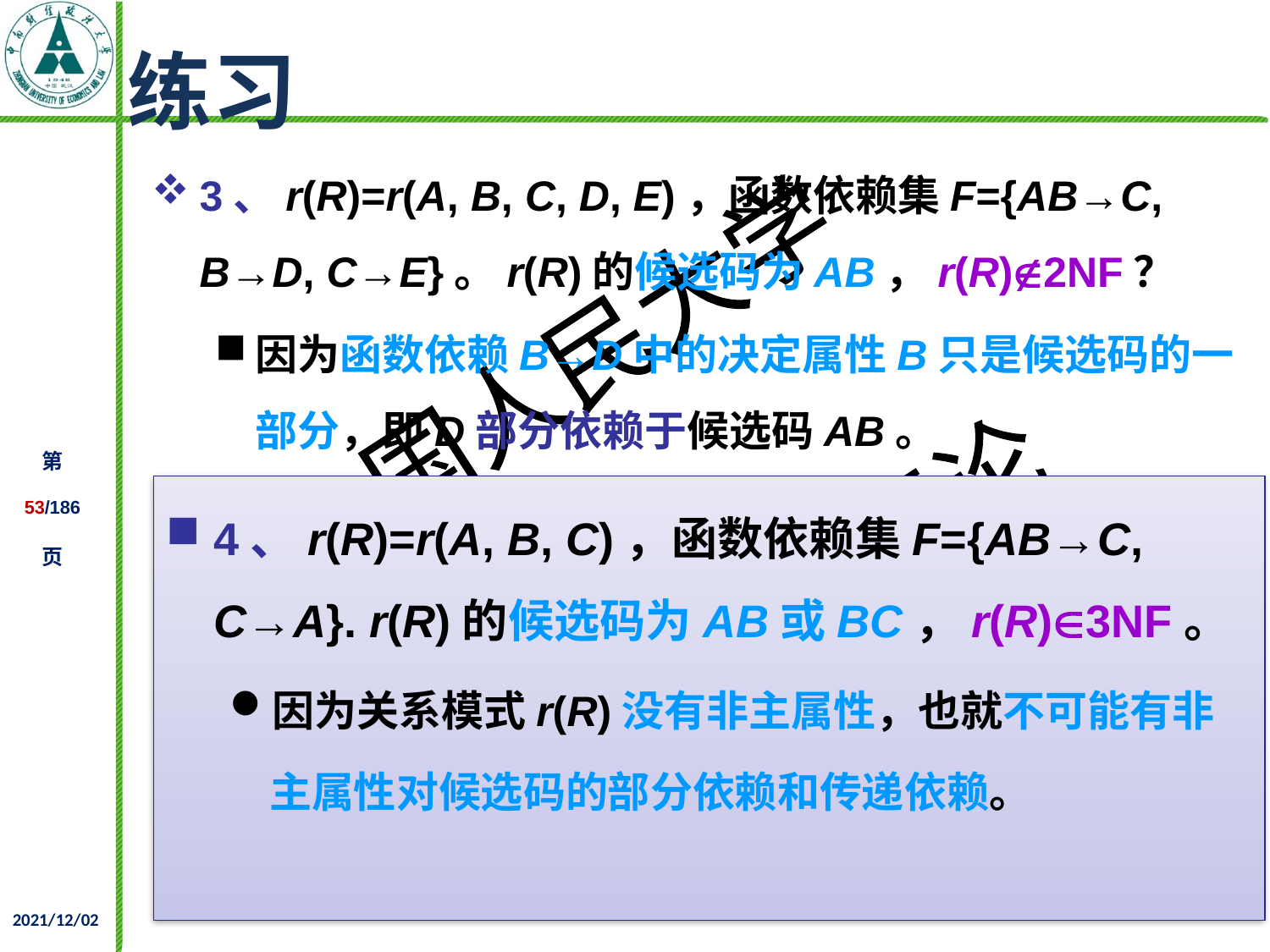

# 练习
3、r(R)=r(A, B, C, D, E)，函数依赖集F={AB→C, B→D, C→E}。r(R)的候选码为AB，r(R)∉2NF？
因为函数依赖B→D中的决定属性B只是候选码的一部分，即D部分依赖于候选码AB。
r(R)分解为r1(R1)=r1(A, B, C)、r2(R2)=r2(B, D)、r3(R3)=r3(C, E)
r1(R1)的候选码为AB，r2(R2)的候选码为B，r3(R3)的候选码为C。  它们都属于3NF范式。
4、r(R)=r(A, B, C)，函数依赖集F={AB→C, C→A}. r(R)的候选码为AB或BC，r(R)∈3NF。
因为关系模式r(R)没有非主属性，也就不可能有非主属性对候选码的部分依赖和传递依赖。
2021/12/02